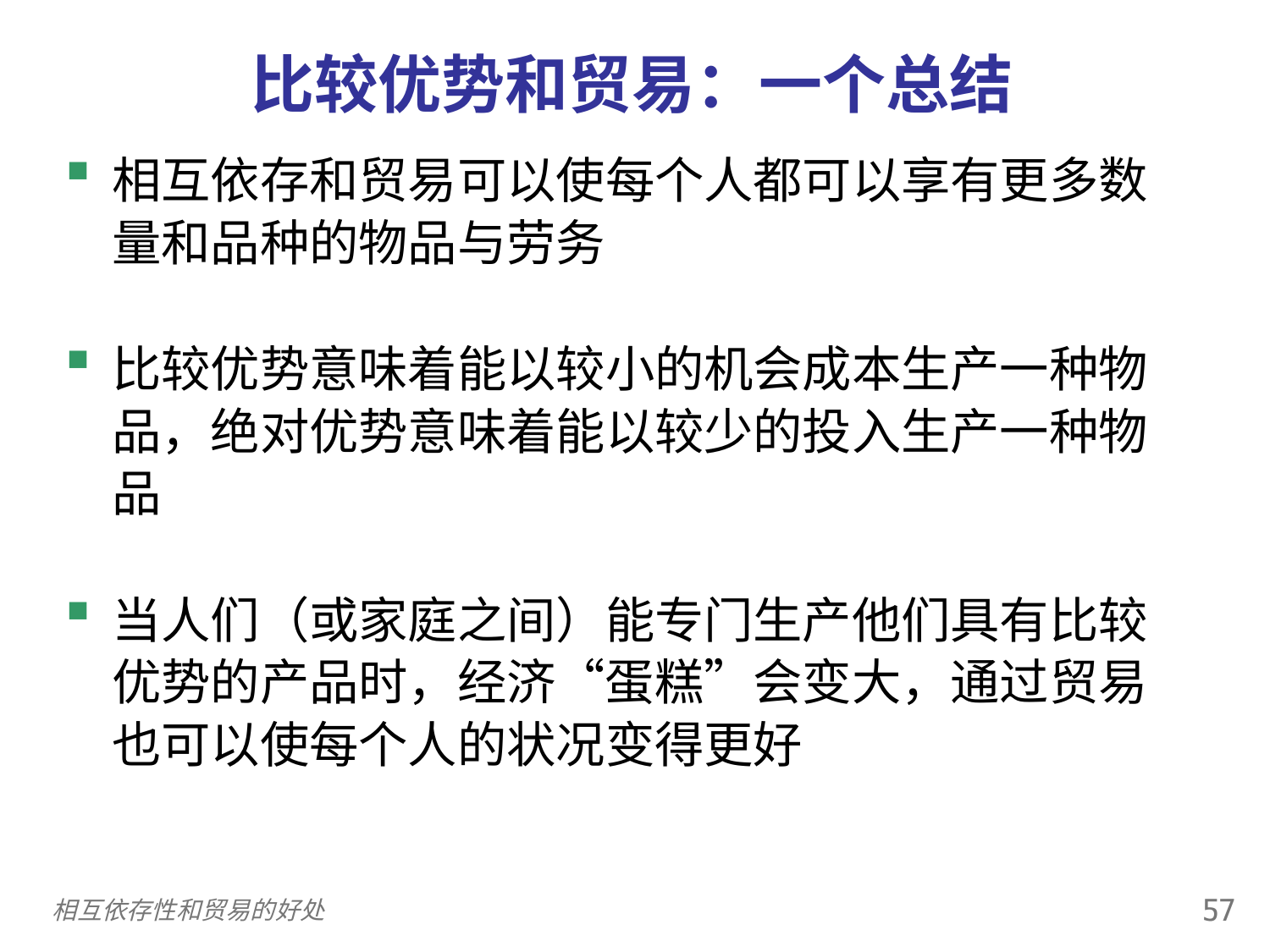

比较优势和贸易：一个总结
相互依存和贸易可以使每个人都可以享有更多数量和品种的物品与劳务

比较优势意味着能以较小的机会成本生产一种物品，绝对优势意味着能以较少的投入生产一种物品

当人们（或家庭之间）能专门生产他们具有比较优势的产品时，经济“蛋糕”会变大，通过贸易也可以使每个人的状况变得更好
57
相互依存性和贸易的好处